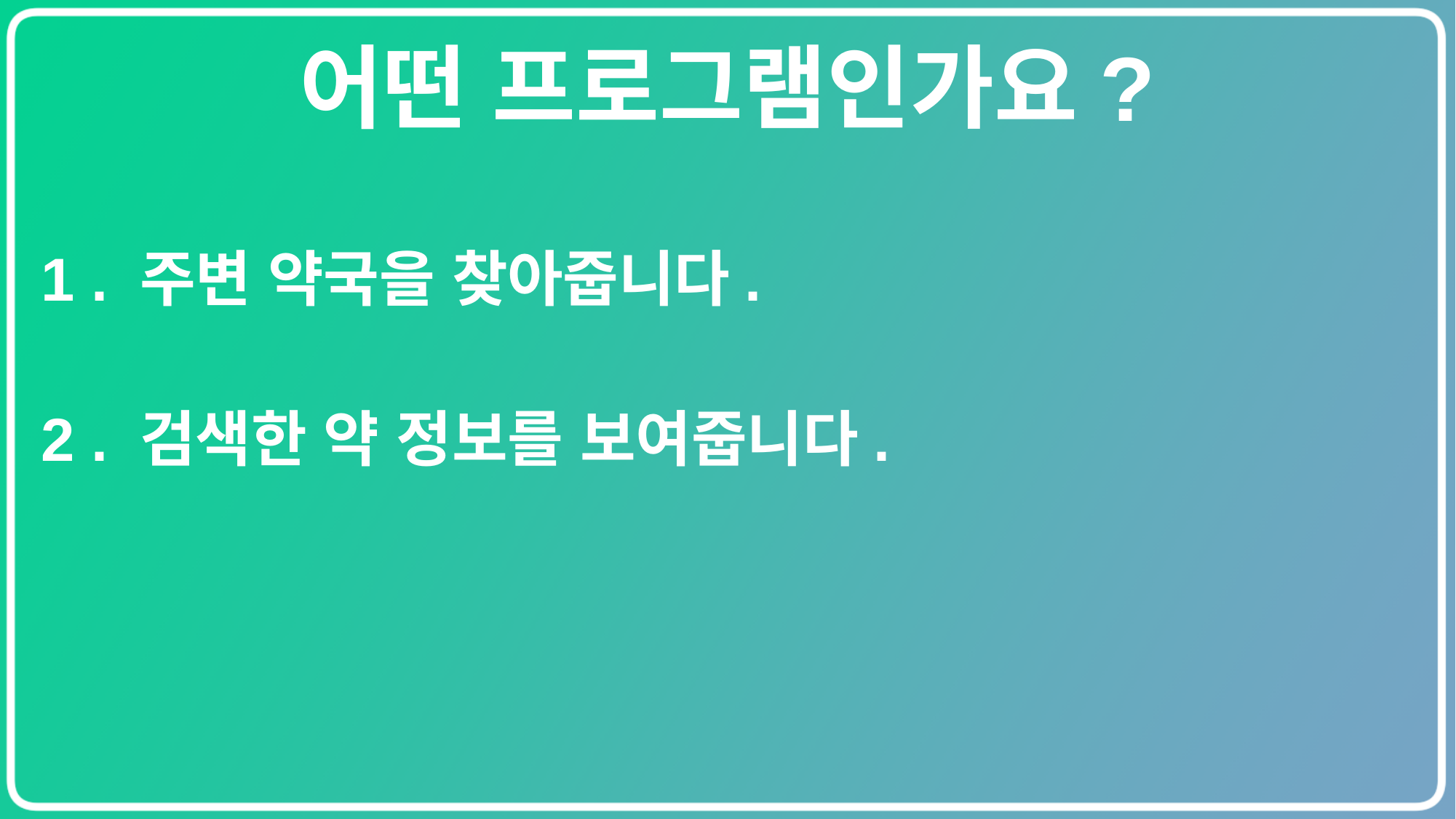

어떤 프로그램인가요?
1 . 주변 약국을 찾아줍니다.
2 . 검색한 약 정보를 보여줍니다.